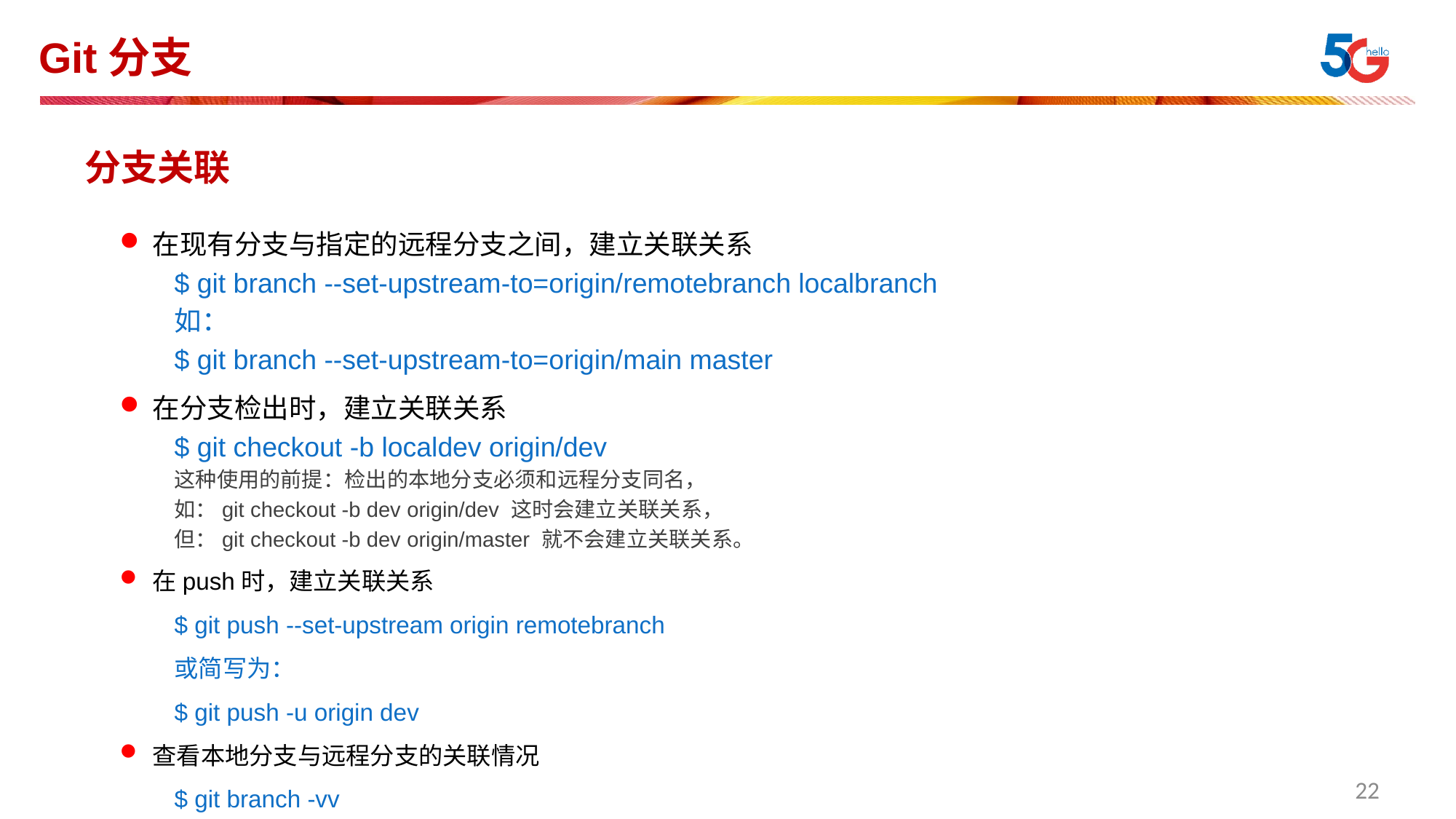

# Git分支
分支关联

在现有分支与指定的远程分支之间，建立关联关系
$ git branch --set-upstream-to=origin/remotebranch localbranch
如：
$ git branch --set-upstream-to=origin/main master
在分支检出时，建立关联关系
$ git checkout -b localdev origin/dev
这种使用的前提：检出的本地分支必须和远程分支同名，
如：git checkout -b dev origin/dev 这时会建立关联关系，
但：git checkout -b dev origin/master 就不会建立关联关系。
在push时，建立关联关系
$ git push --set-upstream origin remotebranch
或简写为：
$ git push -u origin dev
查看本地分支与远程分支的关联情况
$ git branch -vv